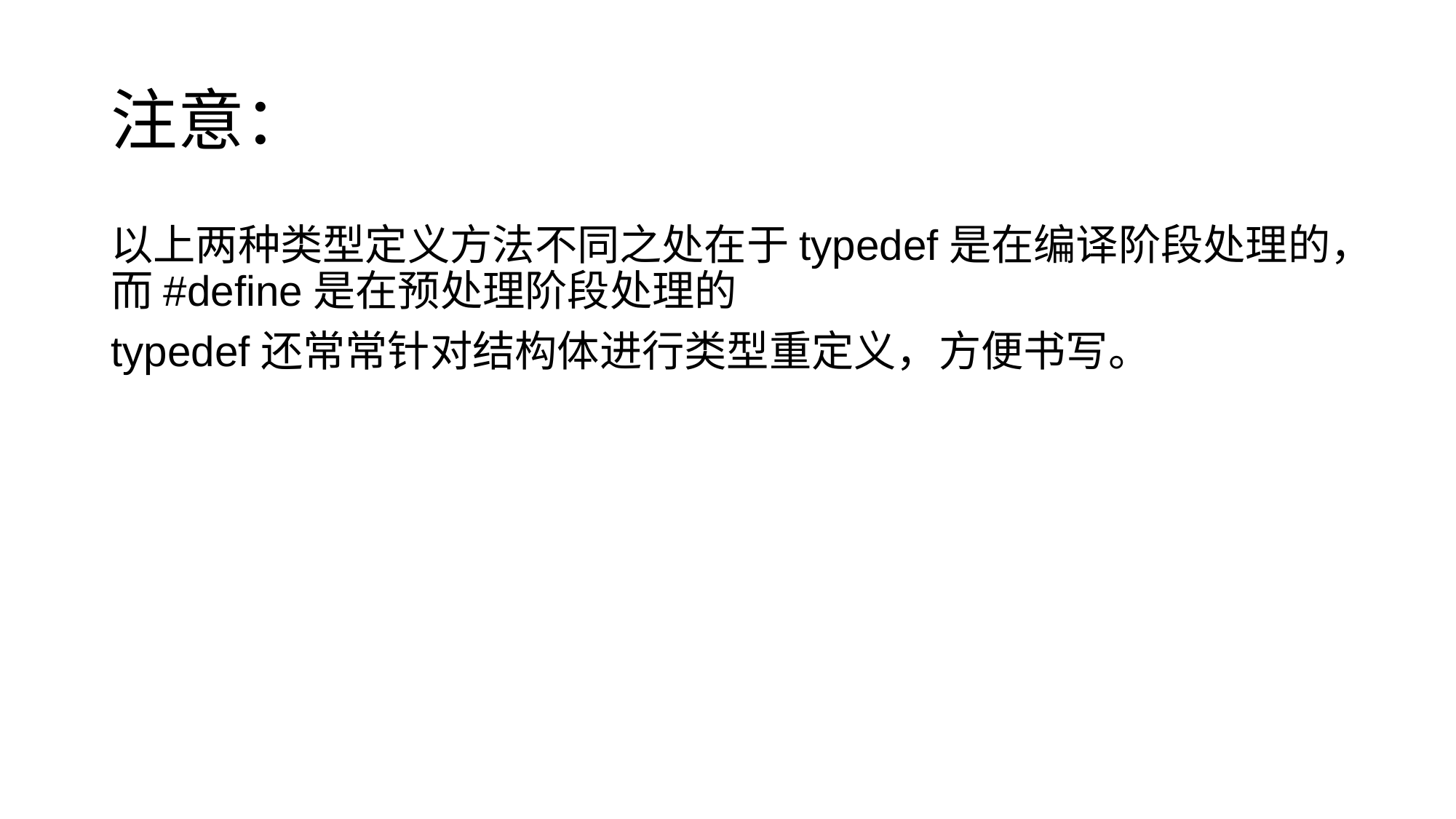

# 注意：
以上两种类型定义方法不同之处在于typedef是在编译阶段处理的，而#define是在预处理阶段处理的
typedef还常常针对结构体进行类型重定义，方便书写。